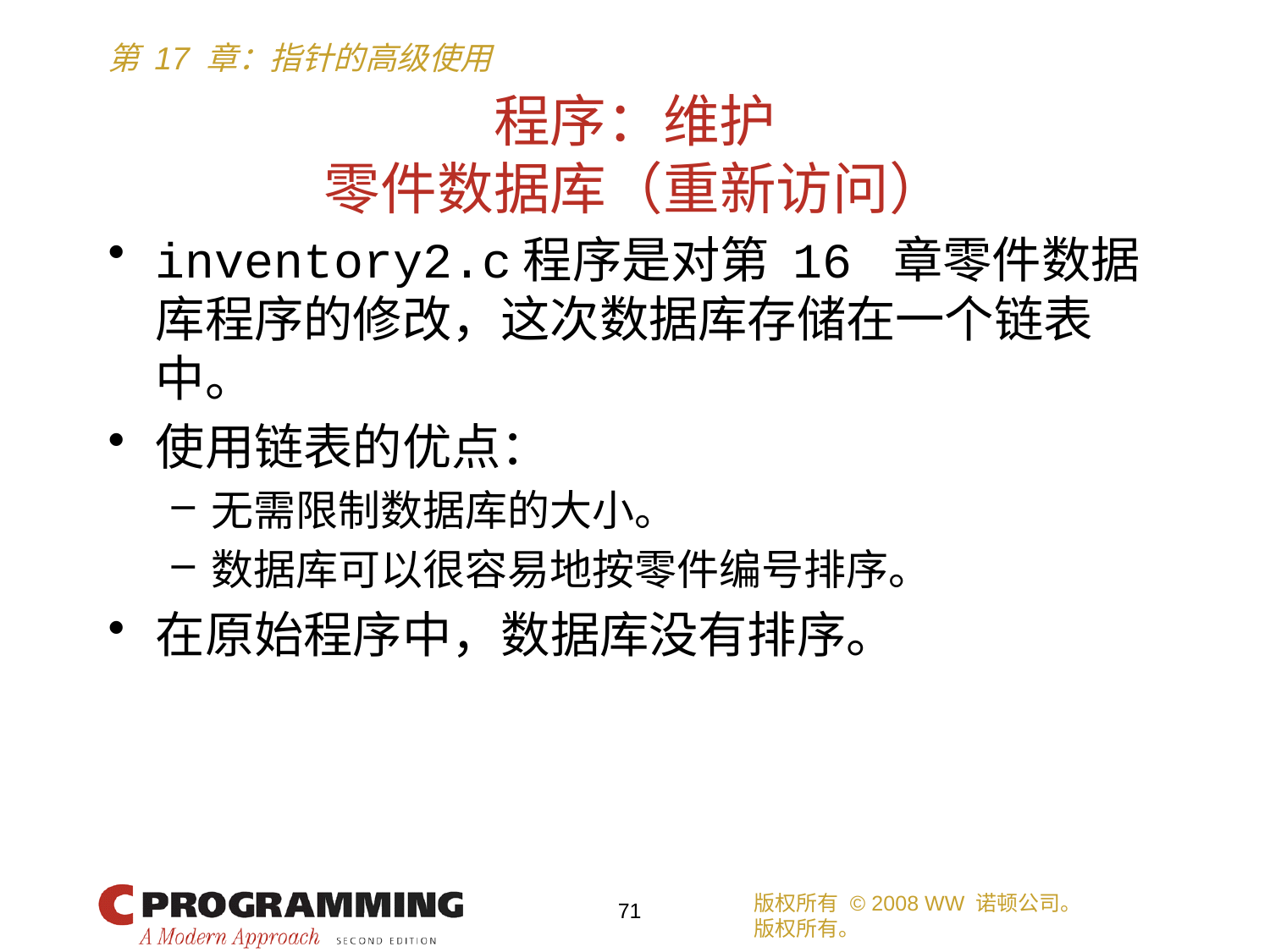

# 程序：维护 零件数据库（重新访问）
inventory2.c程序是对第 16 章零件数据库程序的修改，这次数据库存储在一个链表中。
使用链表的优点：
无需限制数据库的大小。
数据库可以很容易地按零件编号排序。
在原始程序中，数据库没有排序。
版权所有 © 2008 WW 诺顿公司。
版权所有。
71